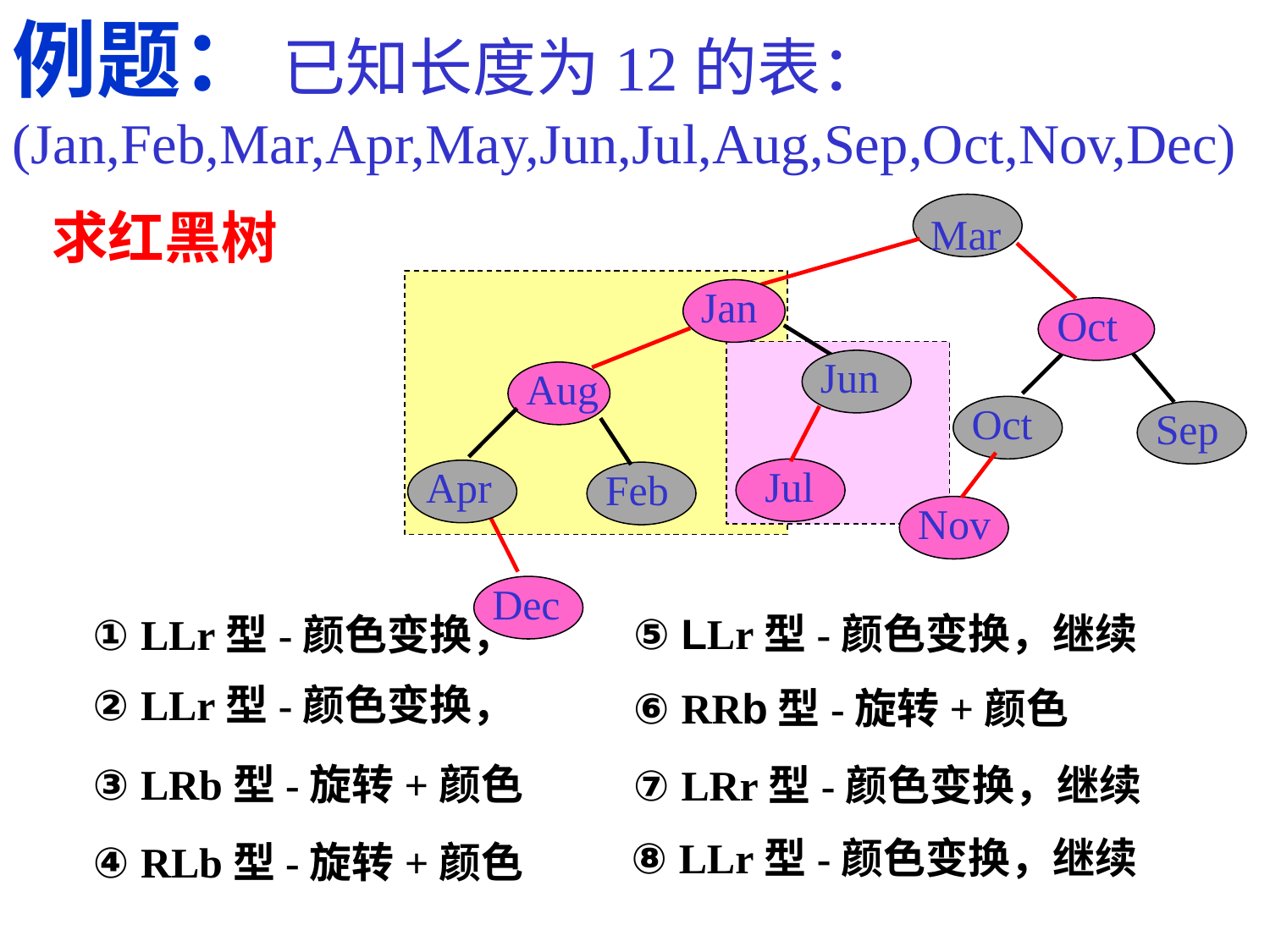

例题： 已知长度为12的表：
(Jan,Feb,Mar,Apr,May,Jun,Jul,Aug,Sep,Oct,Nov,Dec)

求红黑树
Mar

Jan

Aug

Apr
Feb

Oct

Jun

 Jul

Oct

Sep

Nov

Dec

⑤ LLr型-颜色变换，继续
① LLr型-颜色变换，
② LLr型-颜色变换，
⑥ RRb型-旋转+颜色
③ LRb型-旋转+颜色
⑦ LRr型-颜色变换，继续
⑧ LLr型-颜色变换，继续
④ RLb型-旋转+颜色